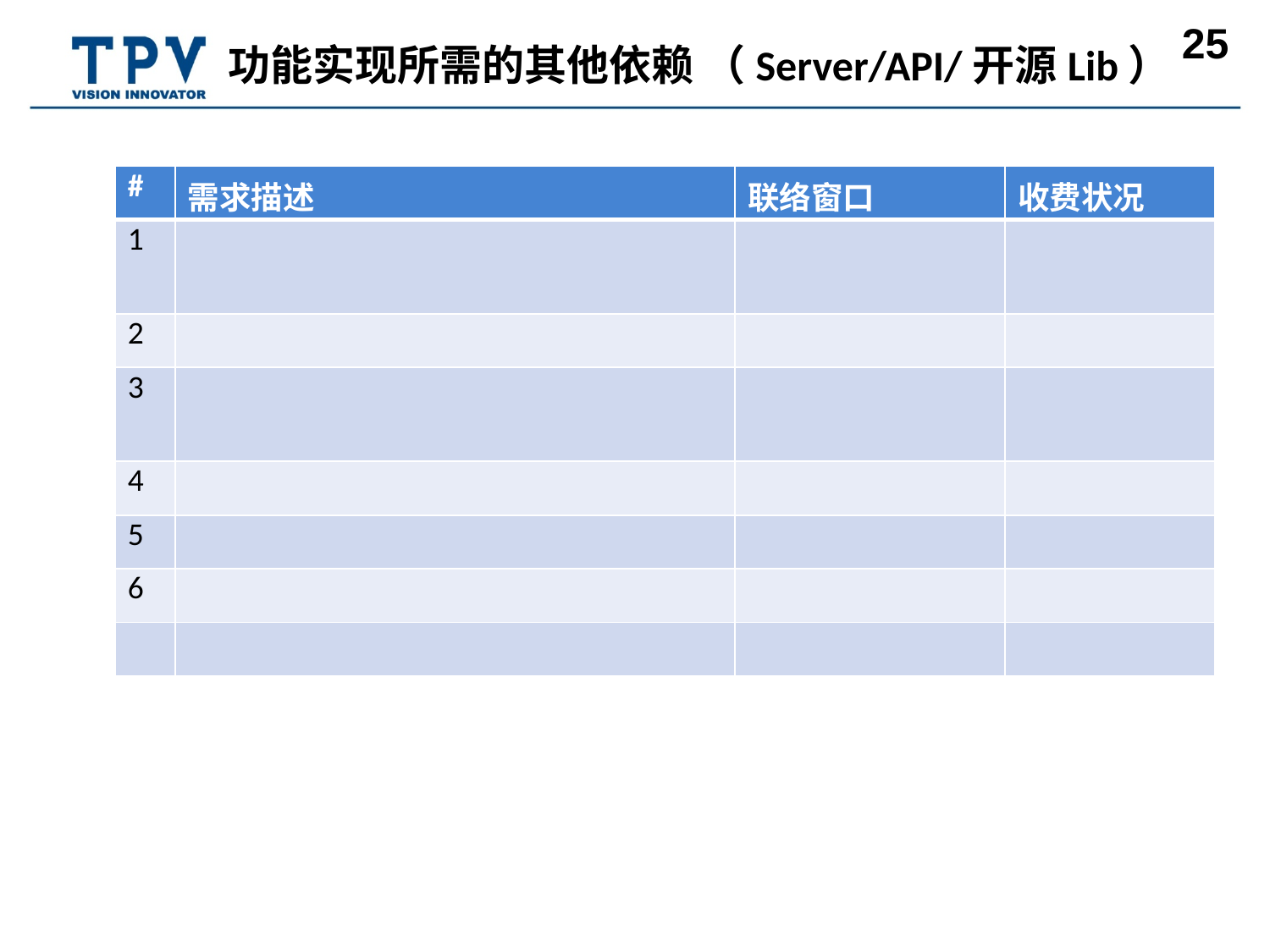

功能实现所需的其他依赖 （Server/API/开源Lib）
| # | 需求描述 | 联络窗口 | 收费状况 |
| --- | --- | --- | --- |
| 1 |  |  |  |
| 2 |  |  |  |
| 3 |  |  |  |
| 4 |  |  |  |
| 5 |  |  |  |
| 6 |  |  |  |
|  |  |  |  |